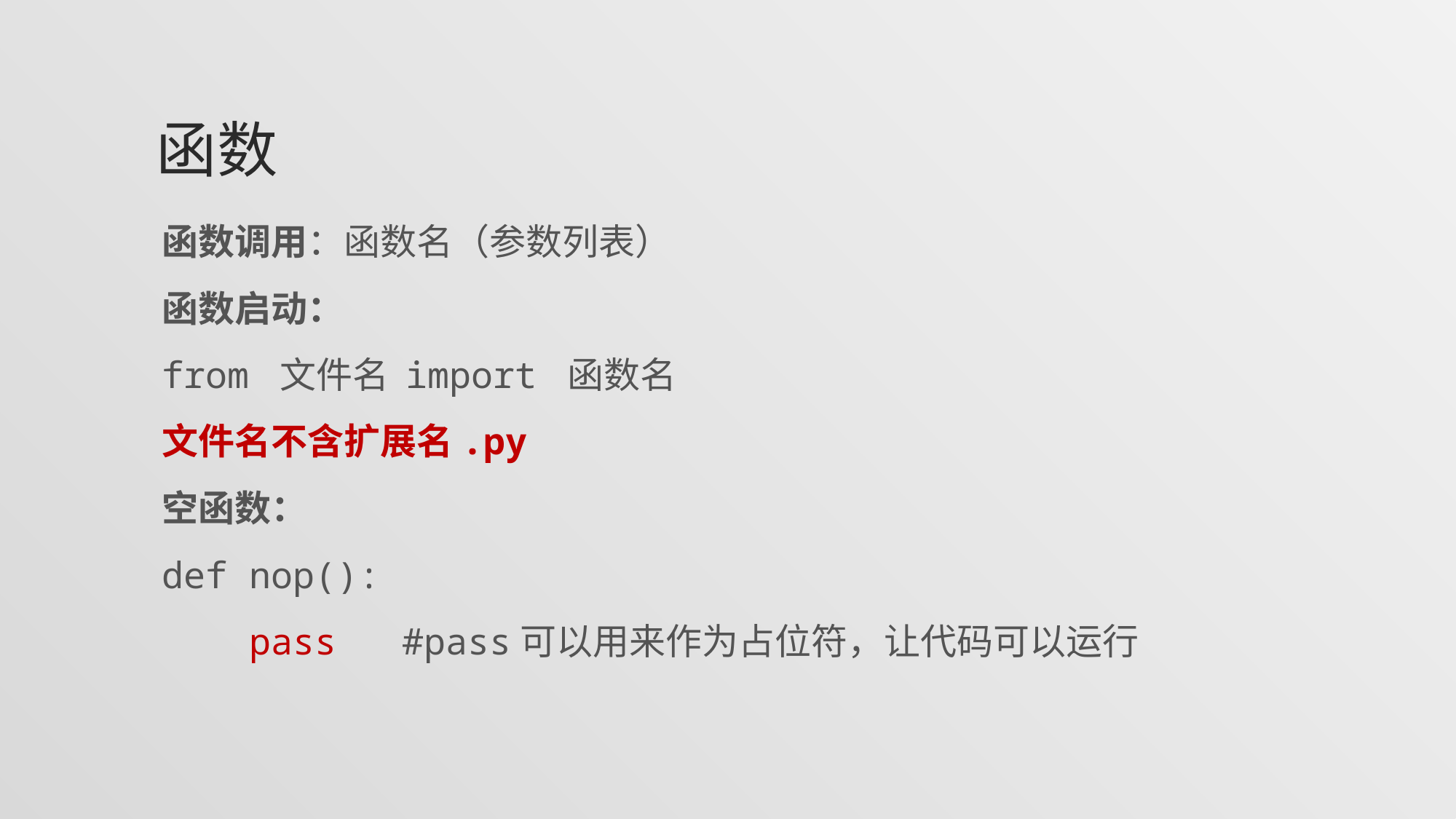

# 函数
函数调用：函数名（参数列表）
函数启动：
from 文件名 import 函数名
文件名不含扩展名.py
空函数：
def nop():
    pass   #pass可以用来作为占位符，让代码可以运行